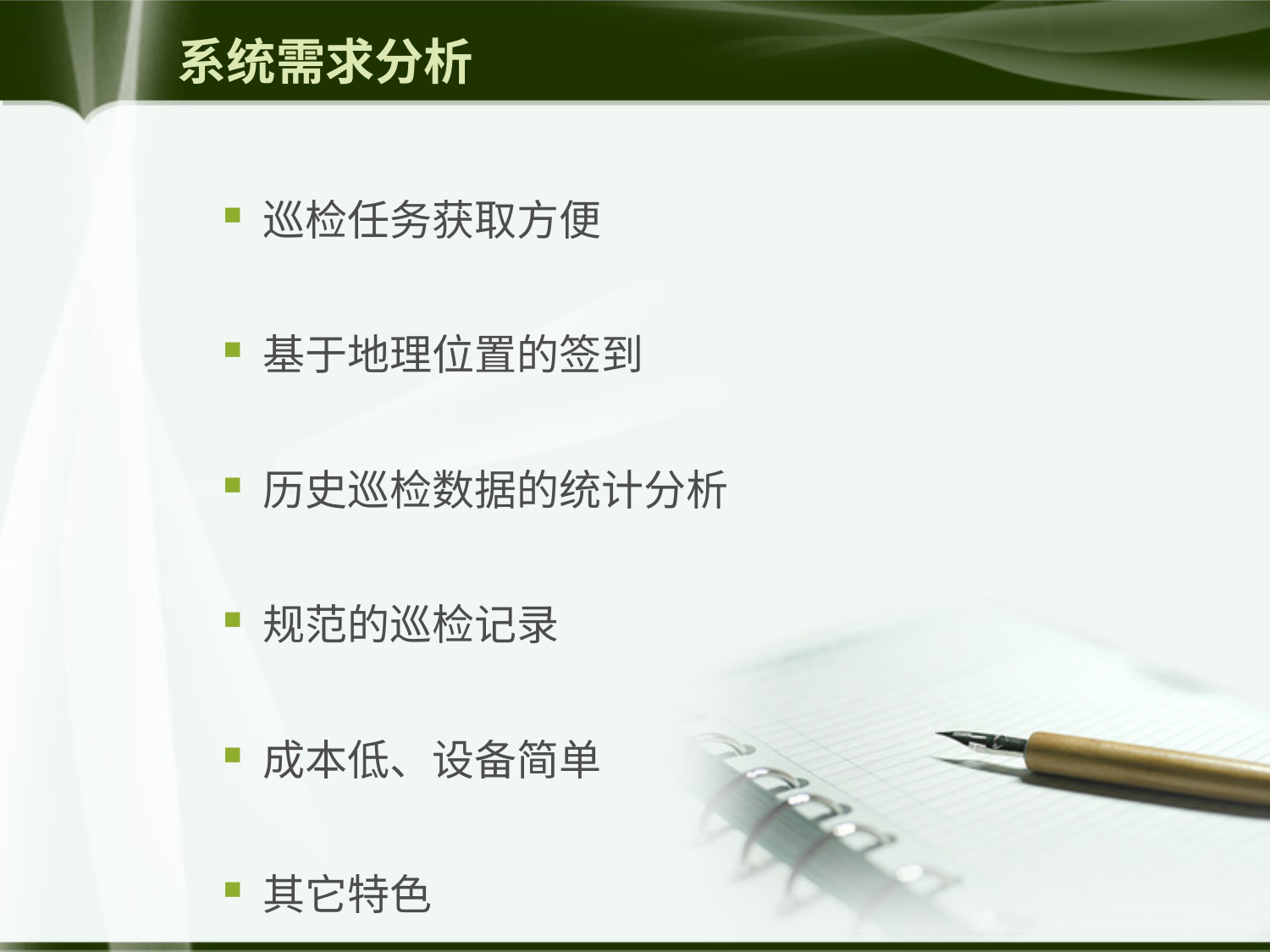

系统需求分析

巡检任务获取方便

基于地理位置的签到

历史巡检数据的统计分析

规范的巡检记录

成本低、设备简单

其它特色